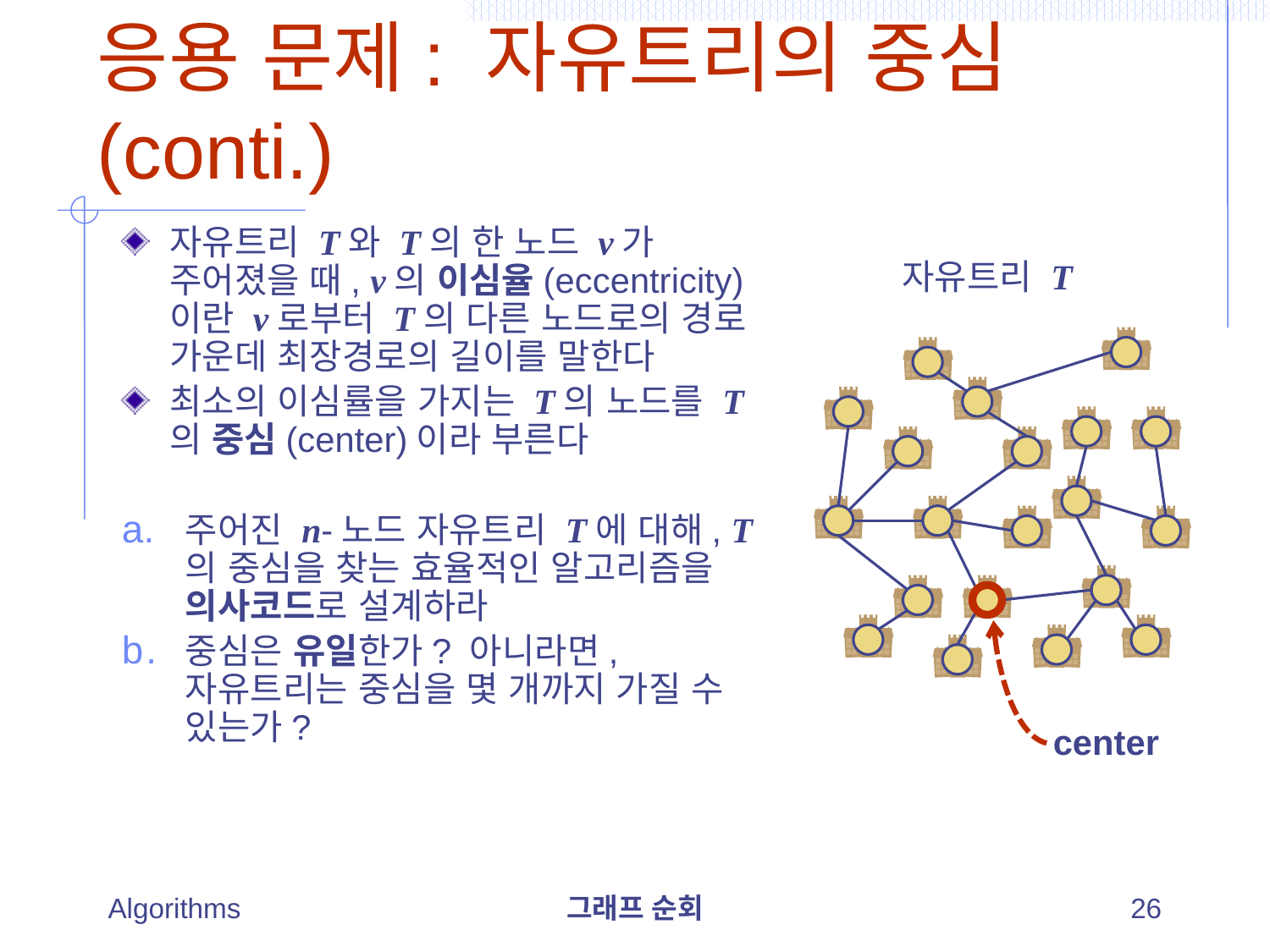

# 응용 문제: 자유트리의 중심 (conti.)
자유트리 T와 T의 한 노드 v가 주어졌을 때, v의 이심율(eccentricity)이란 v로부터 T의 다른 노드로의 경로 가운데 최장경로의 길이를 말한다
최소의 이심률을 가지는 T의 노드를 T의 중심(center)이라 부른다

주어진 n-노드 자유트리 T에 대해, T의 중심을 찾는 효율적인 알고리즘을 의사코드로 설계하라
중심은 유일한가? 아니라면, 자유트리는 중심을 몇 개까지 가질 수 있는가?
자유트리 T

center
Algorithms
그래프 순회
26